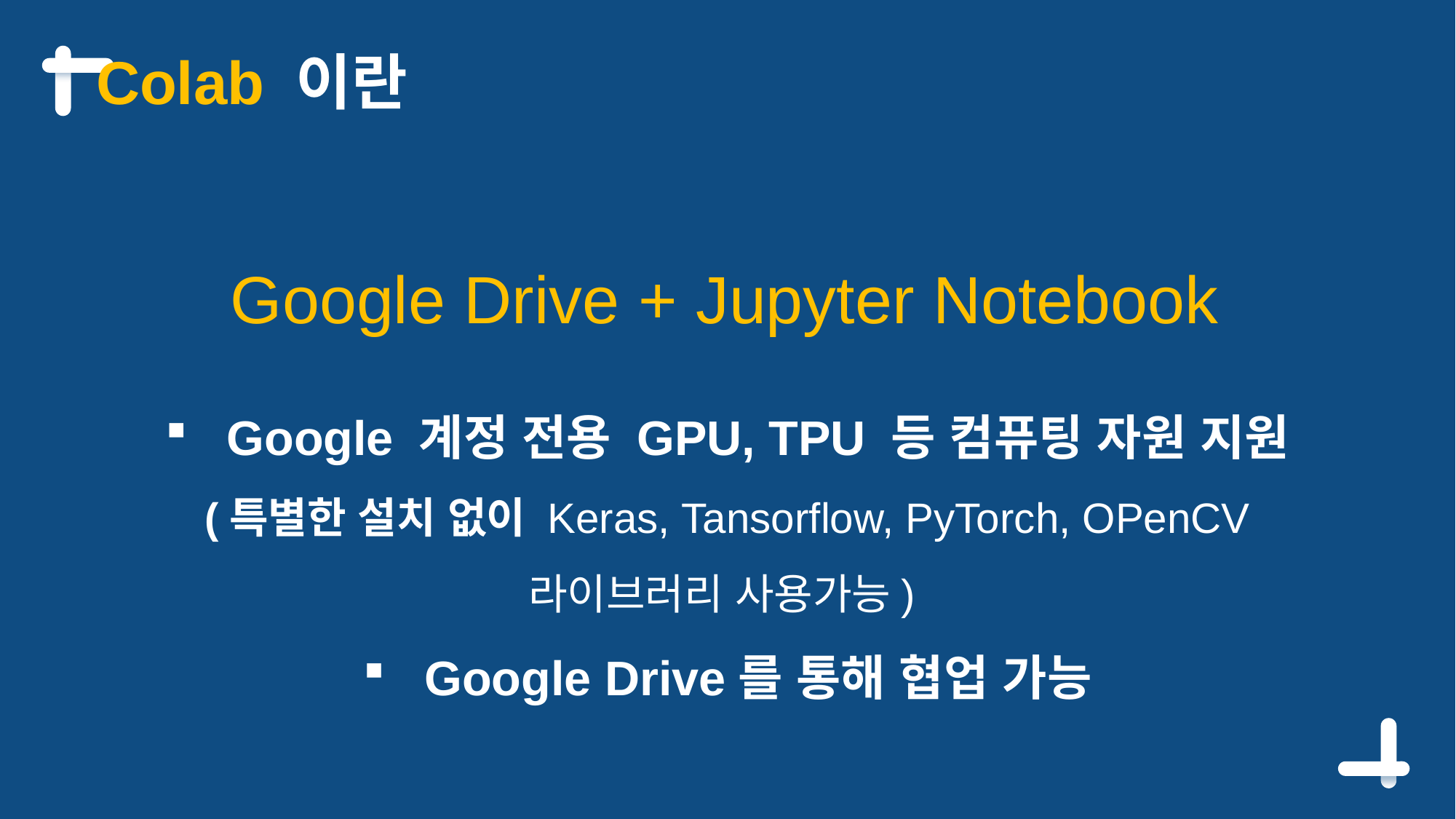

Colab 이란

 Google Drive + Jupyter Notebook
Google 계정 전용 GPU, TPU 등 컴퓨팅 자원 지원
(특별한 설치 없이 Keras, Tansorflow, PyTorch, OPenCV 라이브러리 사용가능)
Google Drive를 통해 협업 가능